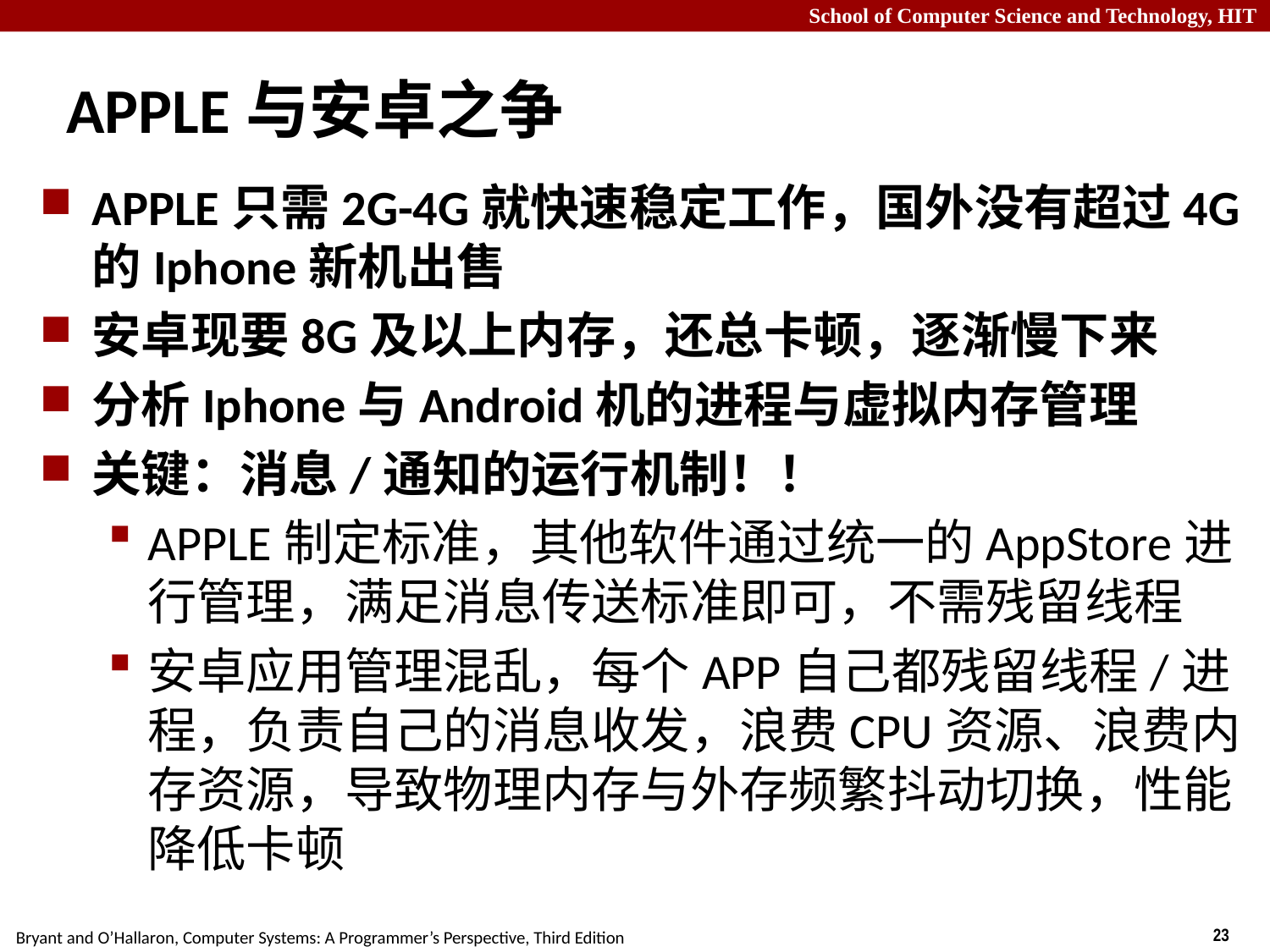

APPLE与安卓之争
APPLE只需2G-4G就快速稳定工作，国外没有超过4G的Iphone新机出售
安卓现要8G及以上内存，还总卡顿，逐渐慢下来
分析Iphone与Android机的进程与虚拟内存管理
关键：消息/通知的运行机制！！
APPLE制定标准，其他软件通过统一的AppStore进行管理，满足消息传送标准即可，不需残留线程
安卓应用管理混乱，每个APP自己都残留线程/进程，负责自己的消息收发，浪费CPU资源、浪费内存资源，导致物理内存与外存频繁抖动切换，性能降低卡顿